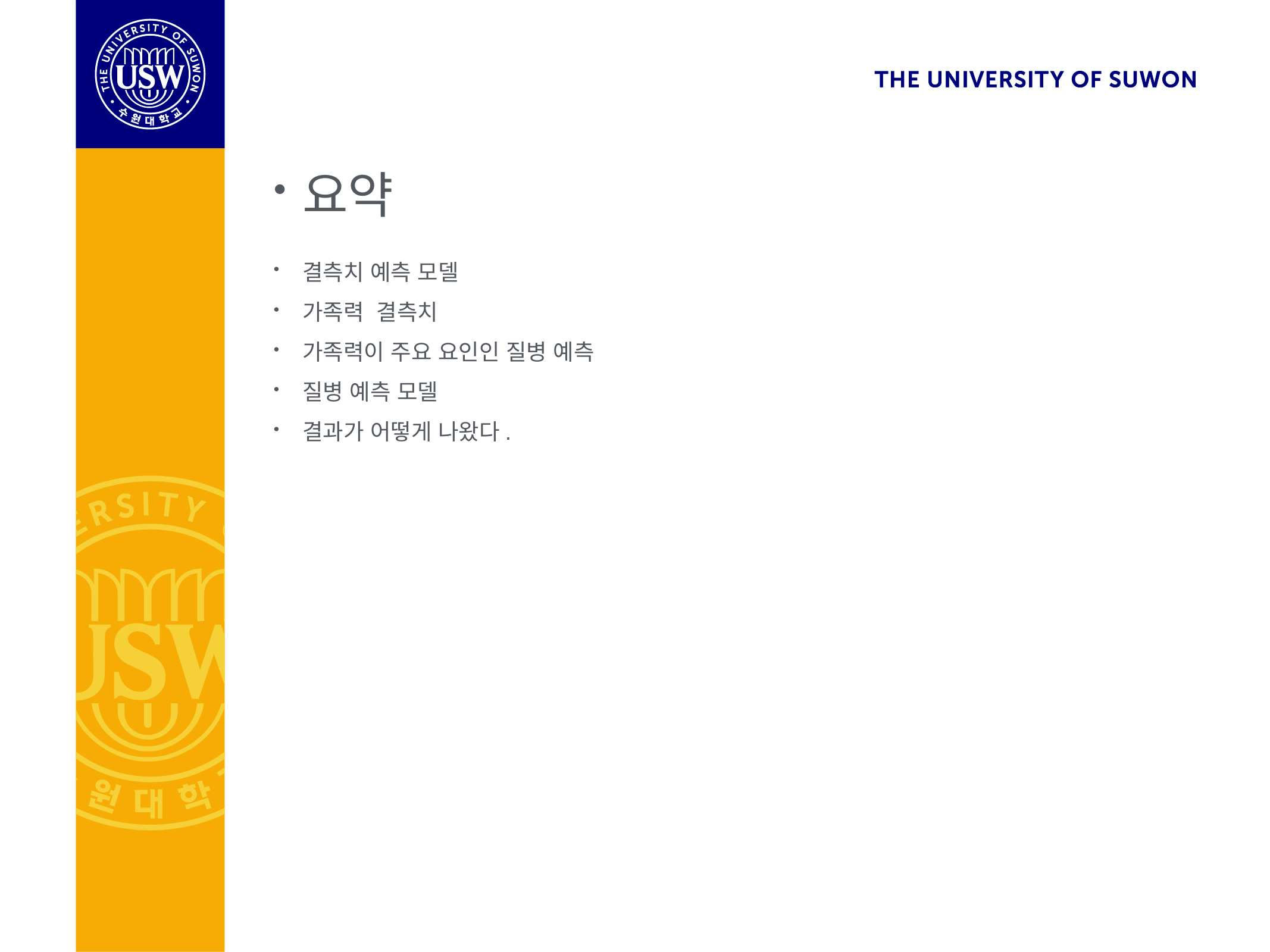

요약
결측치 예측 모델
가족력  결측치
가족력이 주요 요인인 질병 예측
질병 예측 모델
결과가 어떻게 나왔다.